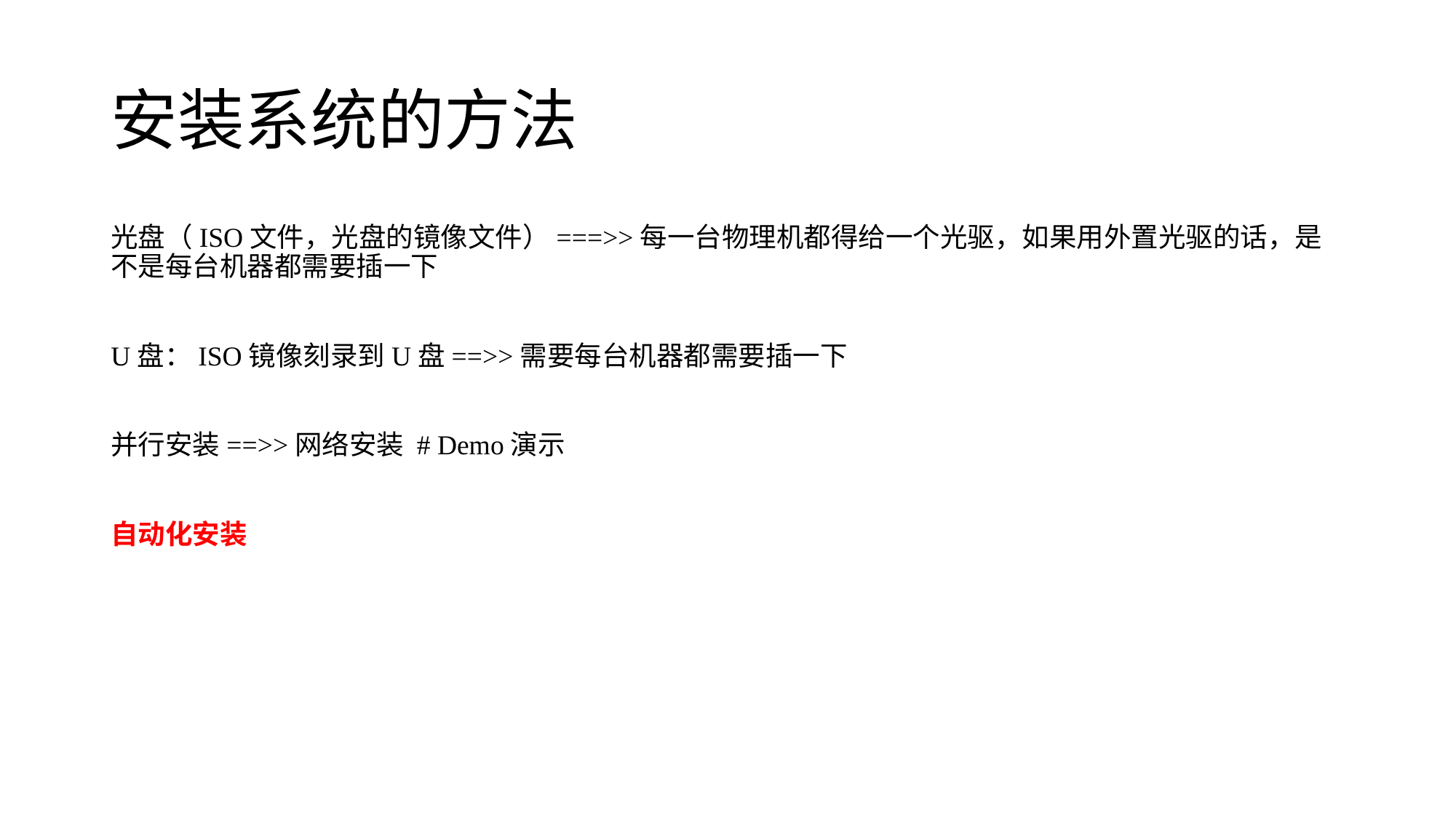

# 安装系统的方法
光盘（ISO文件，光盘的镜像文件）===>>每一台物理机都得给一个光驱，如果用外置光驱的话，是不是每台机器都需要插一下

U盘：ISO镜像刻录到U盘==>>需要每台机器都需要插一下

并行安装==>>网络安装 # Demo演示

自动化安装